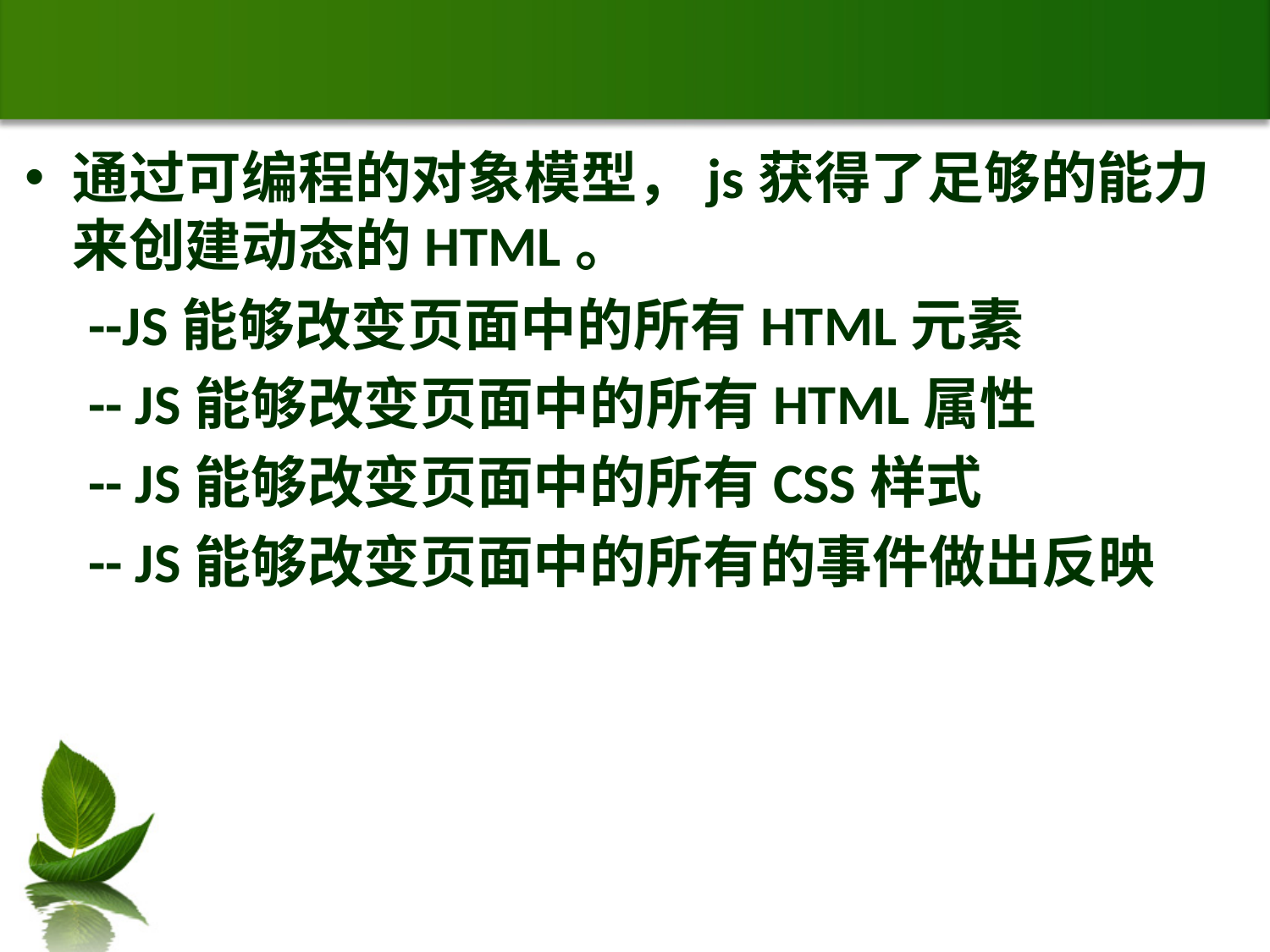

#
通过可编程的对象模型，js获得了足够的能力来创建动态的HTML。
     --JS能够改变页面中的所有HTML元素
     -- JS能够改变页面中的所有HTML属性
     -- JS能够改变页面中的所有CSS样式
     -- JS能够改变页面中的所有的事件做出反映